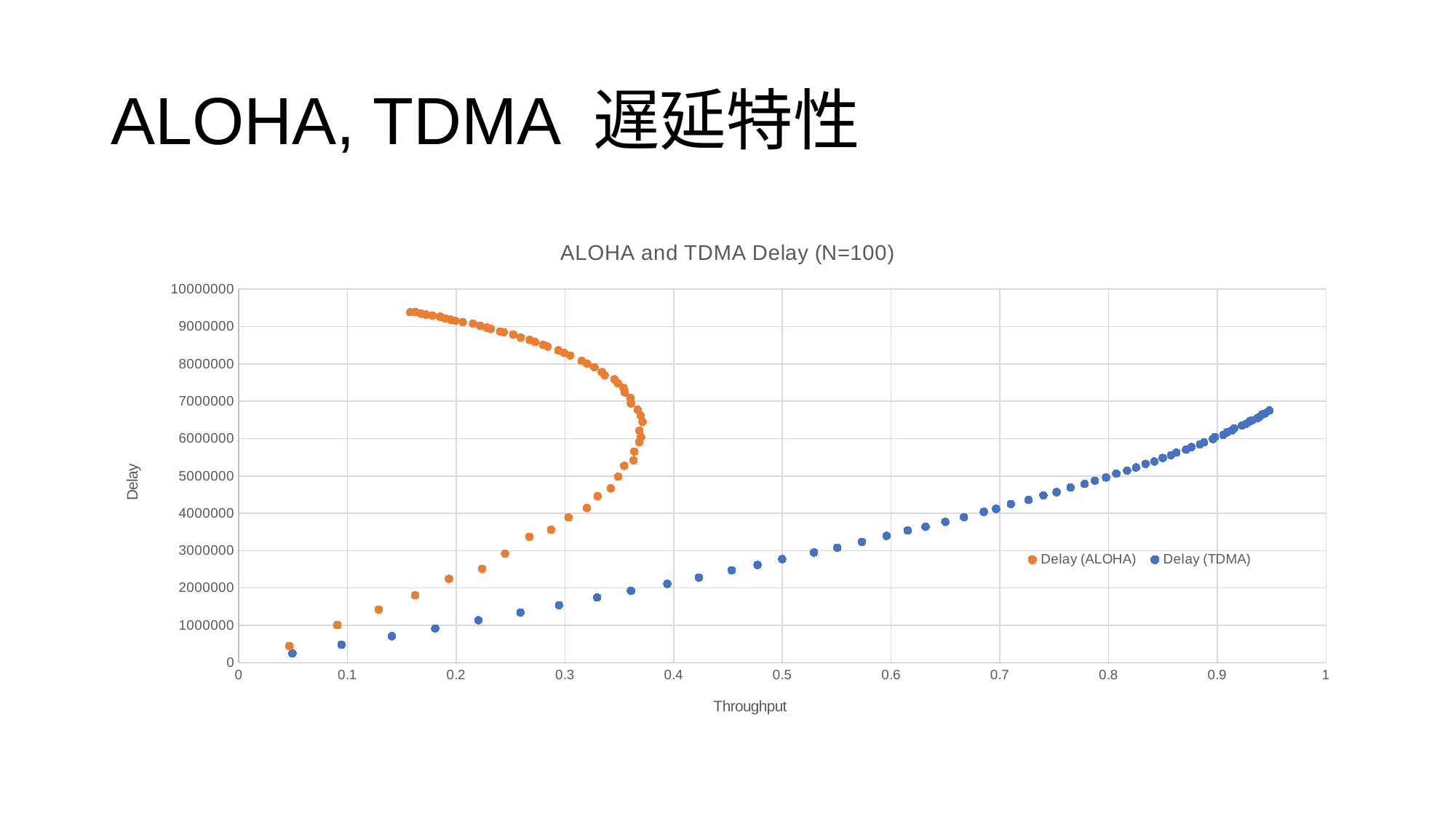

# ALOHA, TDMA 遅延特性

### Chart: ALOHA and TDMA Delay (N=100)

| Category | Delay (ALOHA) | Delay (TDMA) |
|---|---|---|